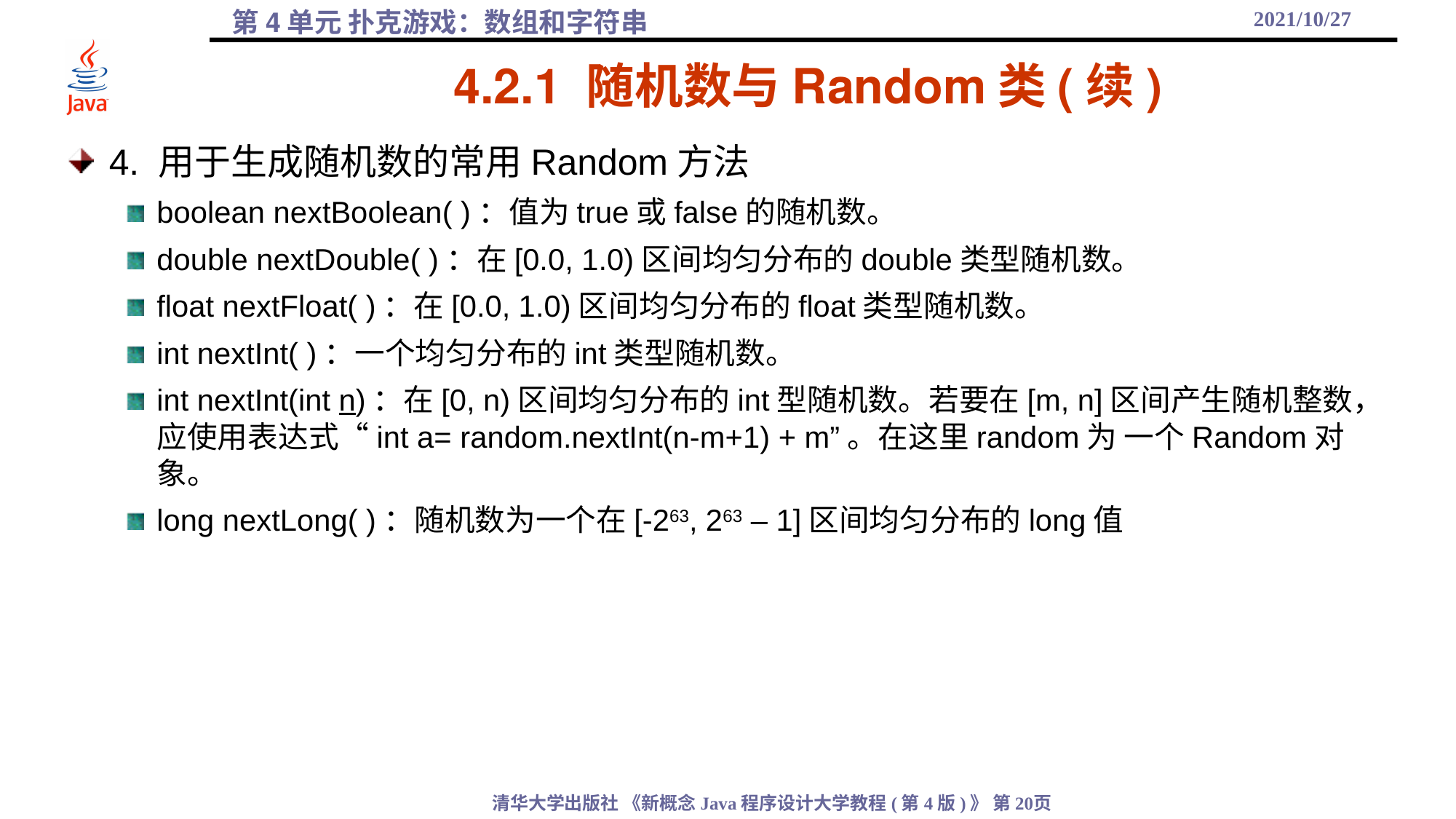

2021/10/27
# 4.2.1 随机数与Random类(续)
4. 用于生成随机数的常用Random方法
boolean nextBoolean( )：值为true或false的随机数。
double nextDouble( )：在[0.0, 1.0)区间均匀分布的double类型随机数。
float nextFloat( )：在[0.0, 1.0)区间均匀分布的float类型随机数。
int nextInt( )：一个均匀分布的int类型随机数。
int nextInt(int n)：在[0, n)区间均匀分布的int型随机数。若要在[m, n]区间产生随机整数，应使用表达式“int a= random.nextInt(n-m+1) + m”。在这里random为 一个Random对象。
long nextLong( )：随机数为一个在[-263, 263 – 1]区间均匀分布的long值